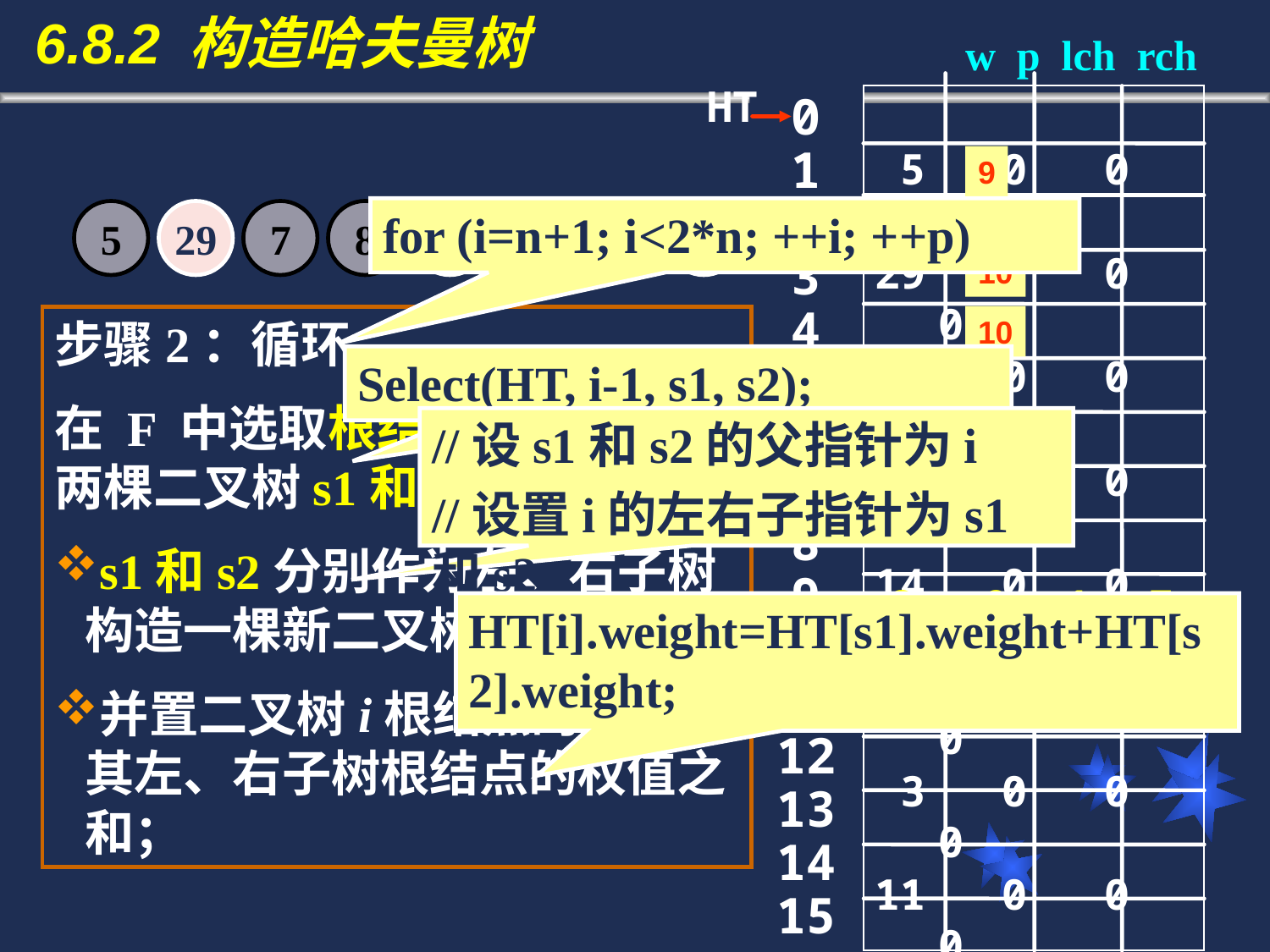

6.8.2 构造哈夫曼树
   w  p  lch  rch

HT

0
1
2
3
4
5
6
7
8
9
10
11
12
13
14
15
 5   0   0   0
29   0   0   0
 7   0   0   0
 8   0   0   0
14   0   0   0
23   0   0   0
 3   0   0   0
11   0   0   0

9
for (i=n+1; i<2*n; ++i; ++p)
5
29
7
8
14
23
3
11
10
10
步骤2：循环
在 F 中选取根结点权值最小的两棵二叉树s1和s2
s1和s2分别作为左、右子树构造一棵新二叉树I
并置二叉树i根结点的权值为其左、右子树根结点的权值之和；
8

5
3
15

7
8
Select(HT, i-1, s1, s2);
//设s1和s2的父指针为i
//设置i的左右子指针为s1和s2
9
8      0     1     7
HT[i].weight=HT[s1].weight+HT[s2].weight;
步骤2：
i=10

15     0     3     4